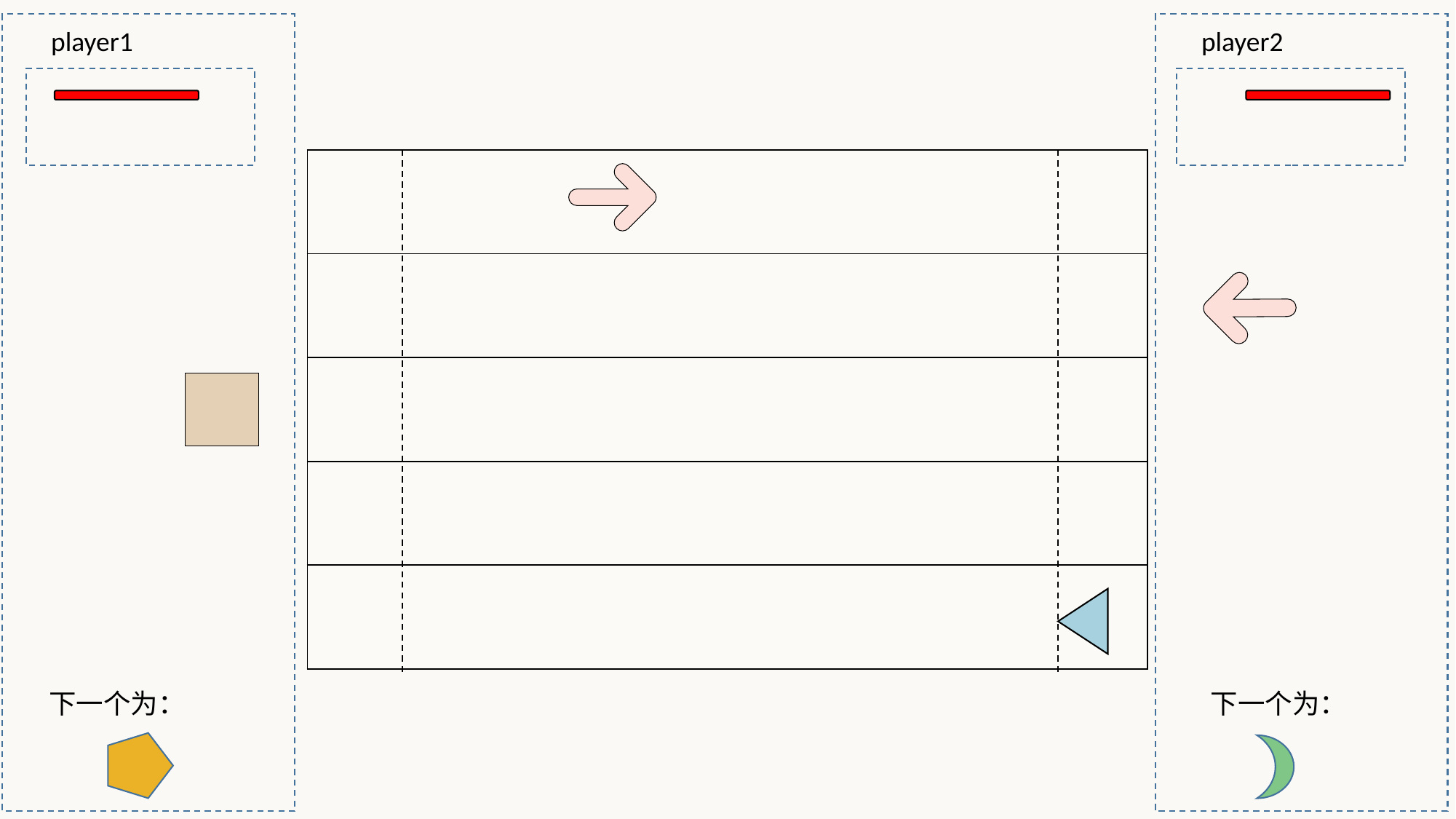

player1
player2

|  |
| --- |
|  |
|  |
|  |
|  |

下一个为：
下一个为：